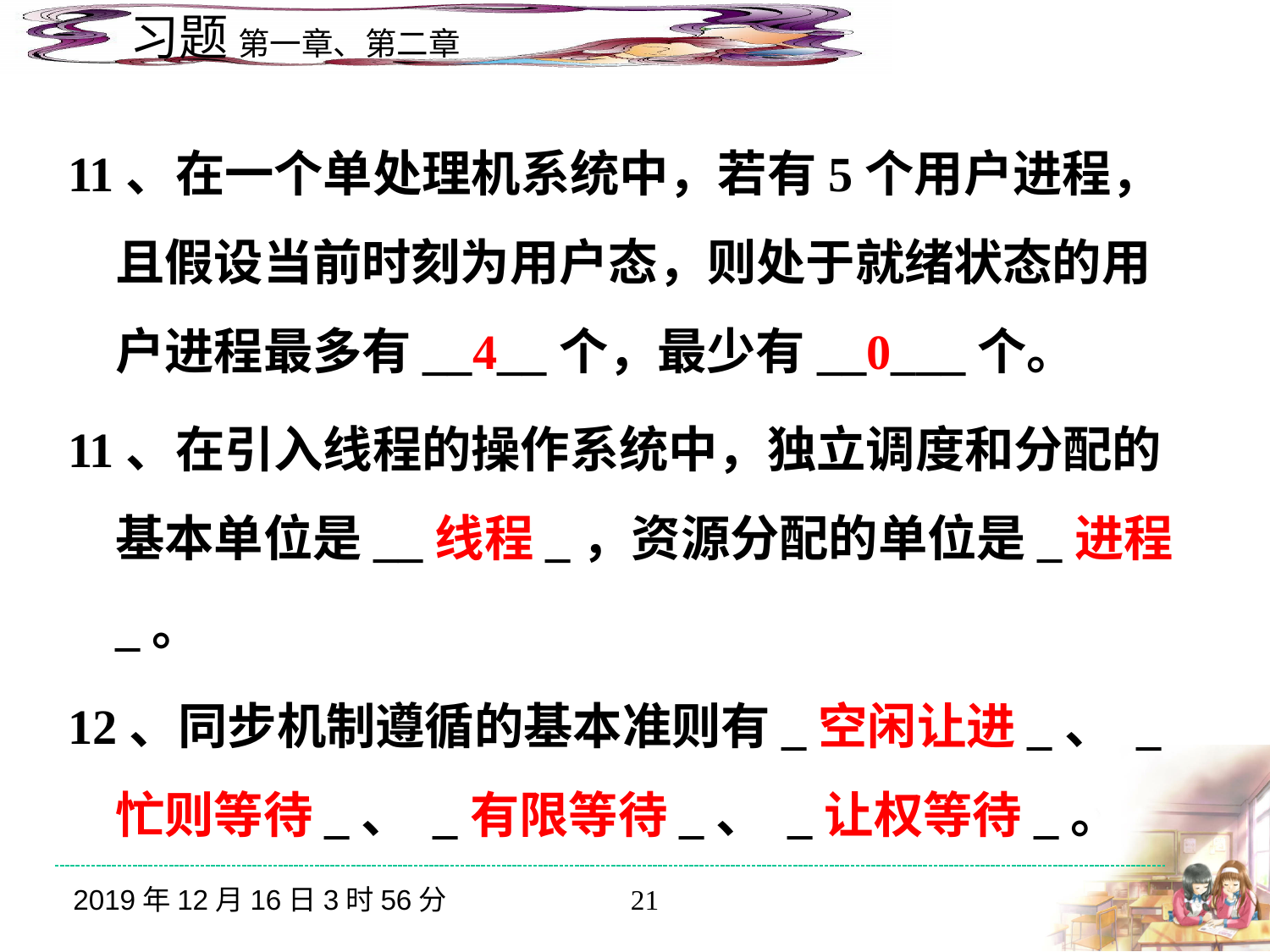

11、在一个单处理机系统中，若有5个用户进程，且假设当前时刻为用户态，则处于就绪状态的用户进程最多有__4__个，最少有__0___个。
11、在引入线程的操作系统中，独立调度和分配的基本单位是__线程_，资源分配的单位是_进程_。
12、同步机制遵循的基本准则有_空闲让进_、 _忙则等待_、 _有限等待_、 _让权等待_。
2019年12月16日3时56分
21